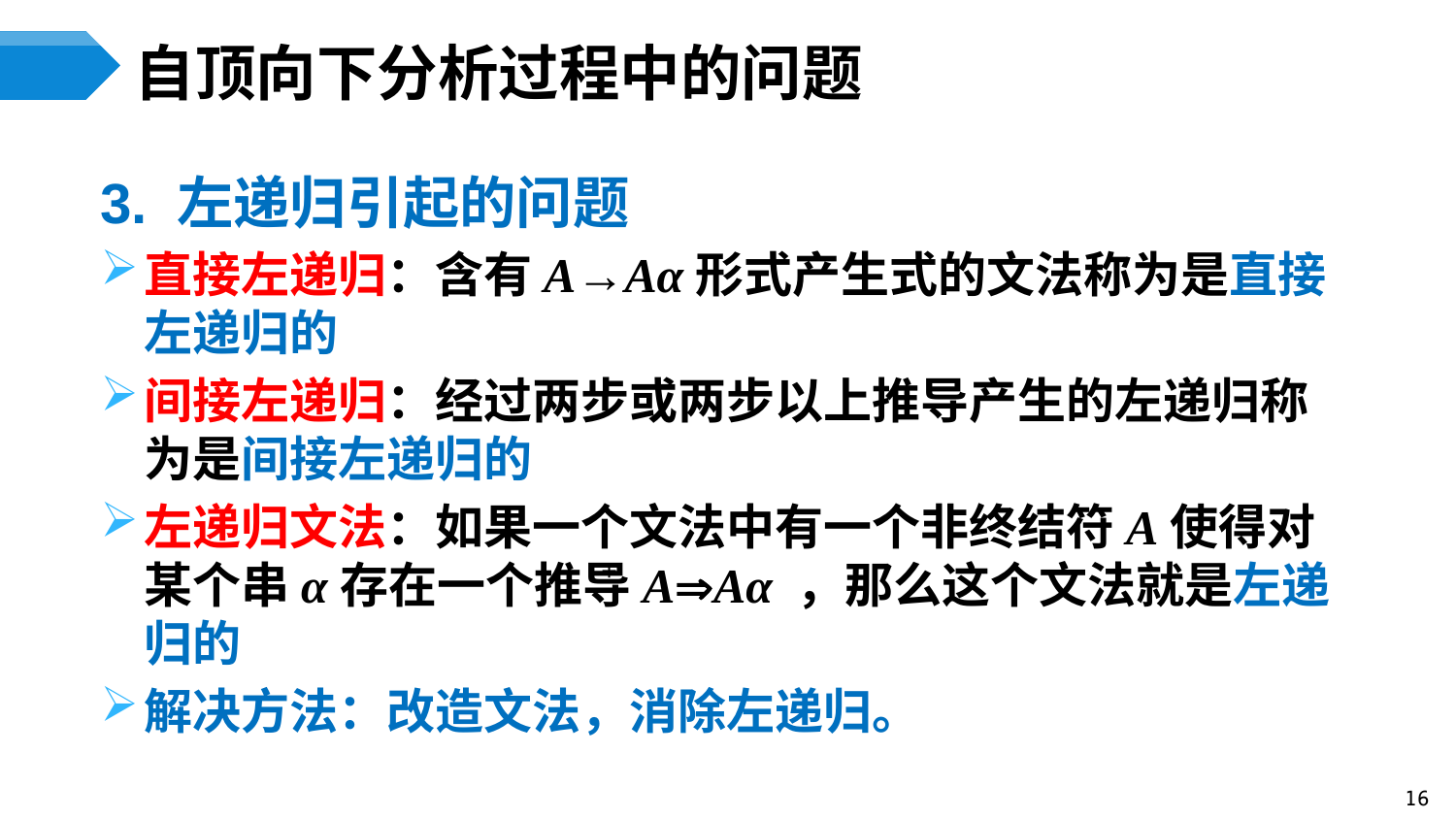

# 自顶向下分析过程中的问题
3. 左递归引起的问题
直接左递归：含有A→Aα形式产生式的文法称为是直接左递归的
间接左递归：经过两步或两步以上推导产生的左递归称为是间接左递归的
左递归文法：如果一个文法中有一个非终结符A使得对某个串α存在一个推导A⇒Aα ，那么这个文法就是左递归的
解决方法：改造文法，消除左递归。
+
16